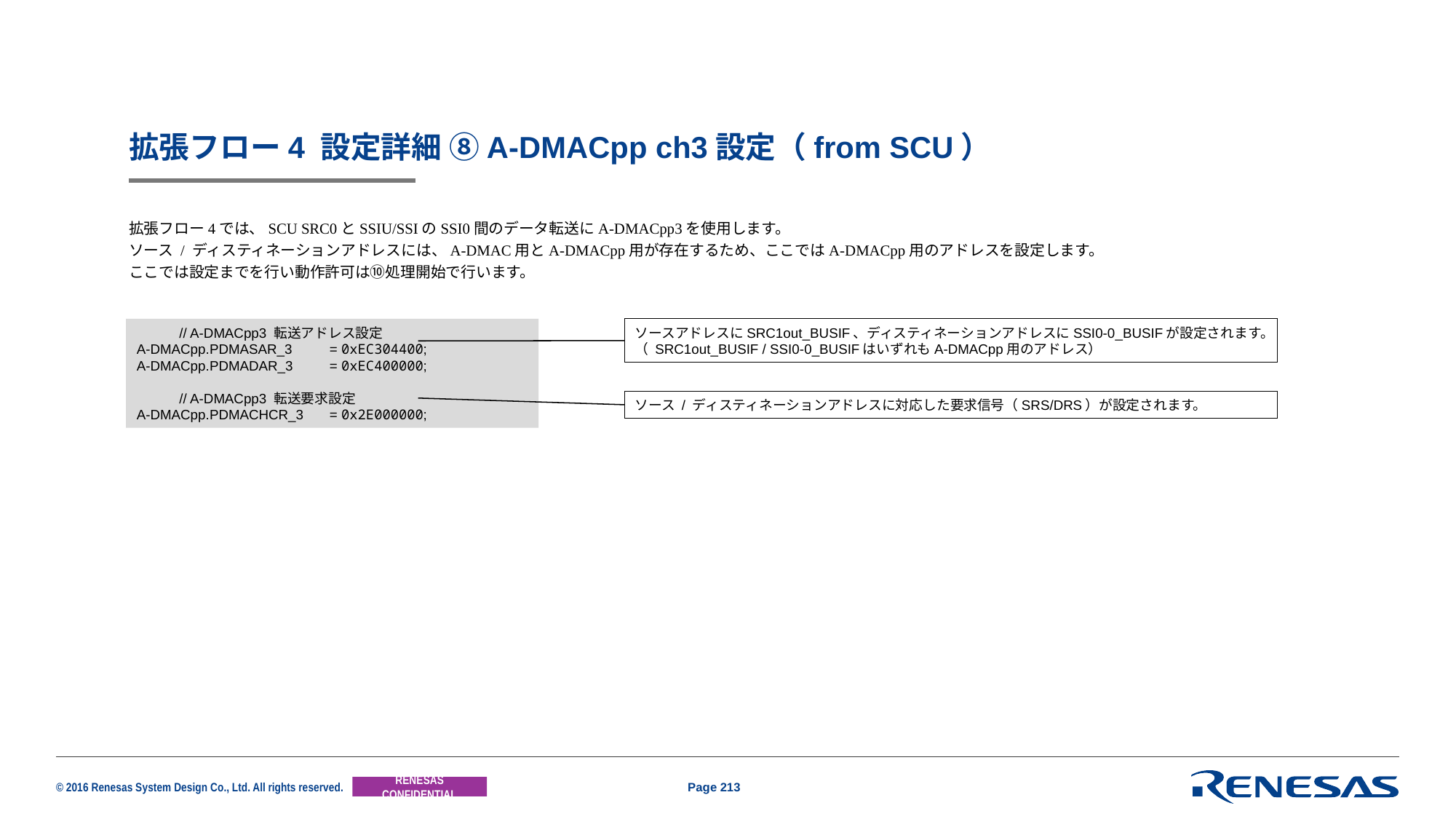

# 拡張フロー4 設定詳細 ⑧A-DMACpp ch3設定（from SCU）
拡張フロー4では、SCU SRC0とSSIU/SSIのSSI0間のデータ転送にA-DMACpp3を使用します。
ソース / ディスティネーションアドレスには、A-DMAC用とA-DMACpp用が存在するため、ここではA-DMACpp用のアドレスを設定します。
ここでは設定までを行い動作許可は⑩処理開始で行います。
	// A-DMACpp3 転送アドレス設定
A-DMACpp.PDMASAR_3 	= 0xEC304400;
A-DMACpp.PDMADAR_3	= 0xEC400000;
	// A-DMACpp3 転送要求設定
A-DMACpp.PDMACHCR_3	= 0x2E000000;
ソースアドレスにSRC1out_BUSIF、ディスティネーションアドレスにSSI0-0_BUSIFが設定されます。
（ SRC1out_BUSIF / SSI0-0_BUSIFはいずれもA-DMACpp用のアドレス）
ソース / ディスティネーションアドレスに対応した要求信号（SRS/DRS）が設定されます。
Page 213